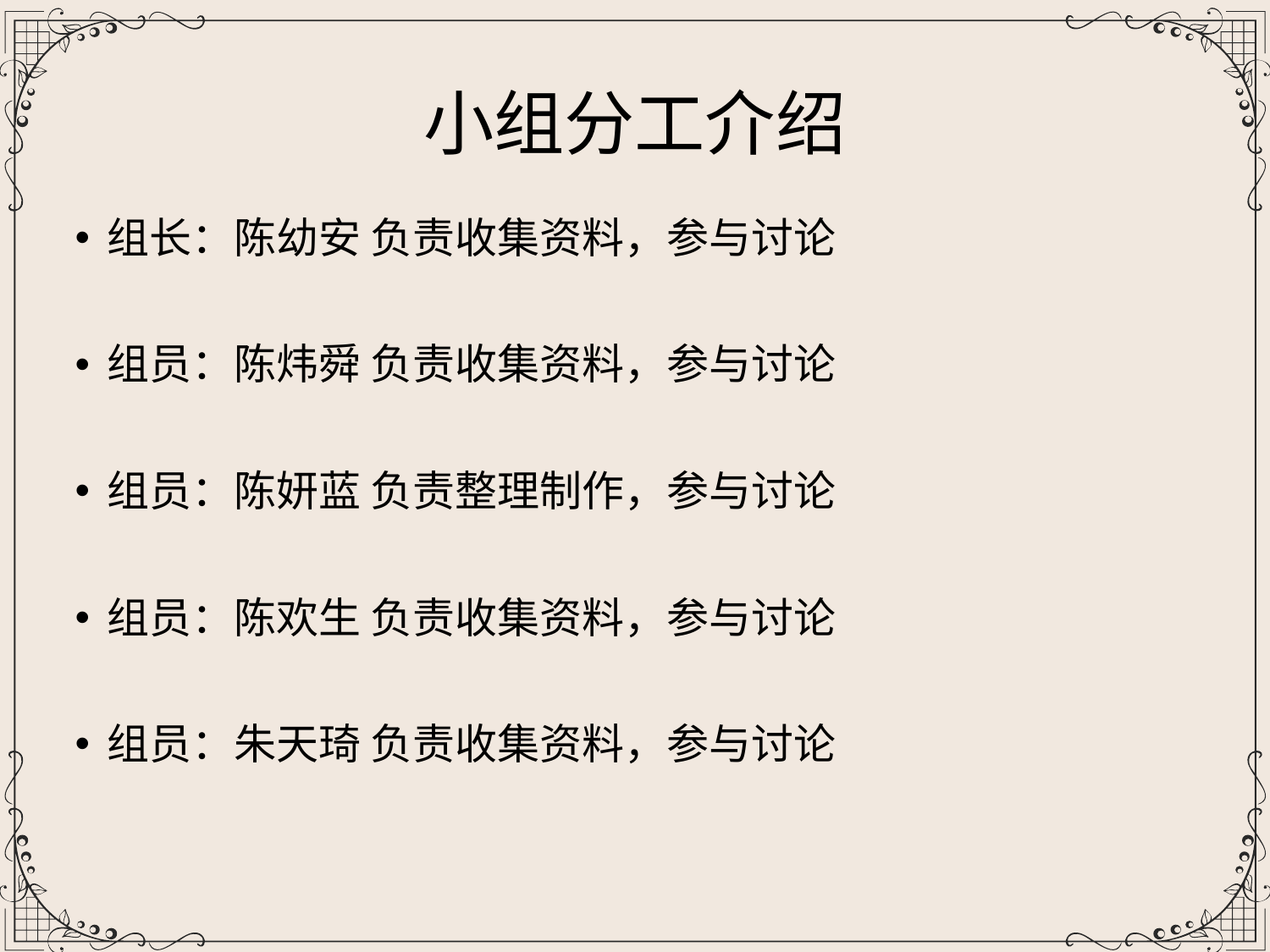

小组分工介绍
组长：陈幼安 负责收集资料，参与讨论

组员：陈炜舜 负责收集资料，参与讨论

组员：陈妍蓝 负责整理制作，参与讨论

组员：陈欢生 负责收集资料，参与讨论

组员：朱天琦 负责收集资料，参与讨论